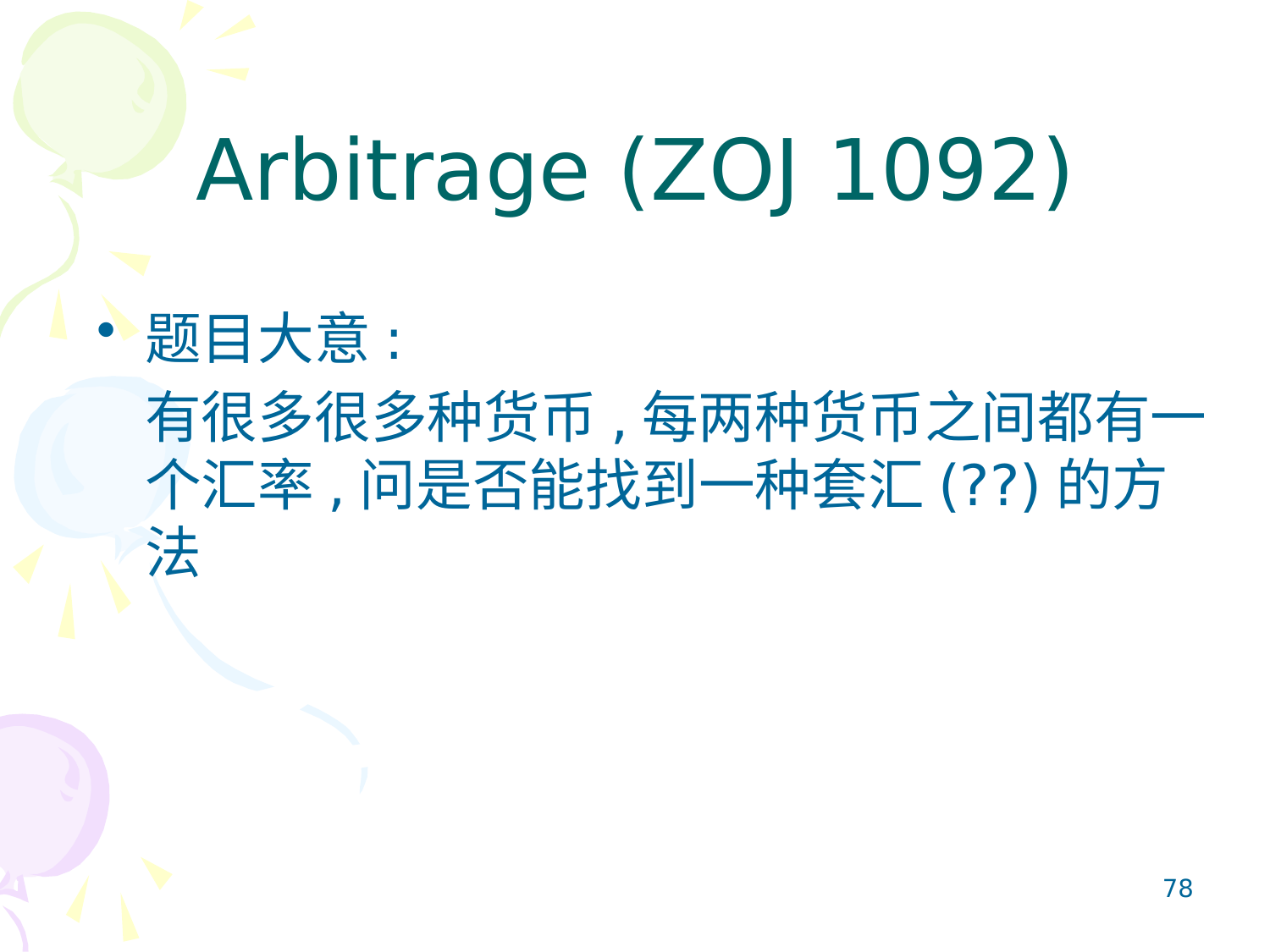

# Arbitrage (ZOJ 1092)
题目大意:
	有很多很多种货币,每两种货币之间都有一个汇率,问是否能找到一种套汇(??)的方法
78